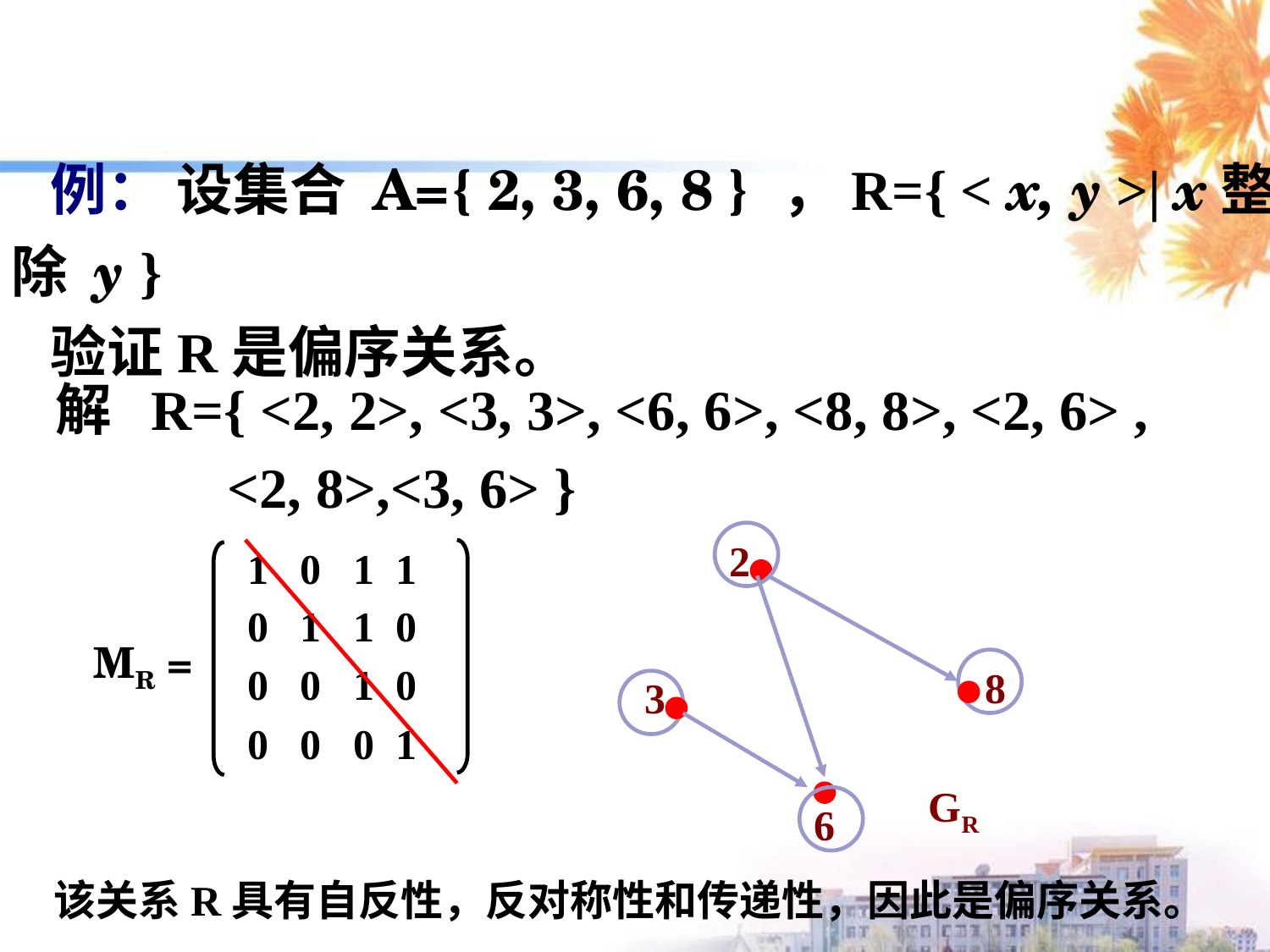

例： 设集合 A={ 2, 3, 6, 8 } ，R={ < x, y >| x整除 y }
  验证R是偏序关系。

 解  R={ <2, 2>, <3, 3>, <6, 6>, <8, 8>, <2, 6> ,
              <2, 8>,<3, 6> }

2

1   0   1  1
0   1   1  0
0   0   1  0
0   0   0  1

MR =
8
3

GR
6

该关系R具有自反性，反对称性和传递性，因此是偏序关系。